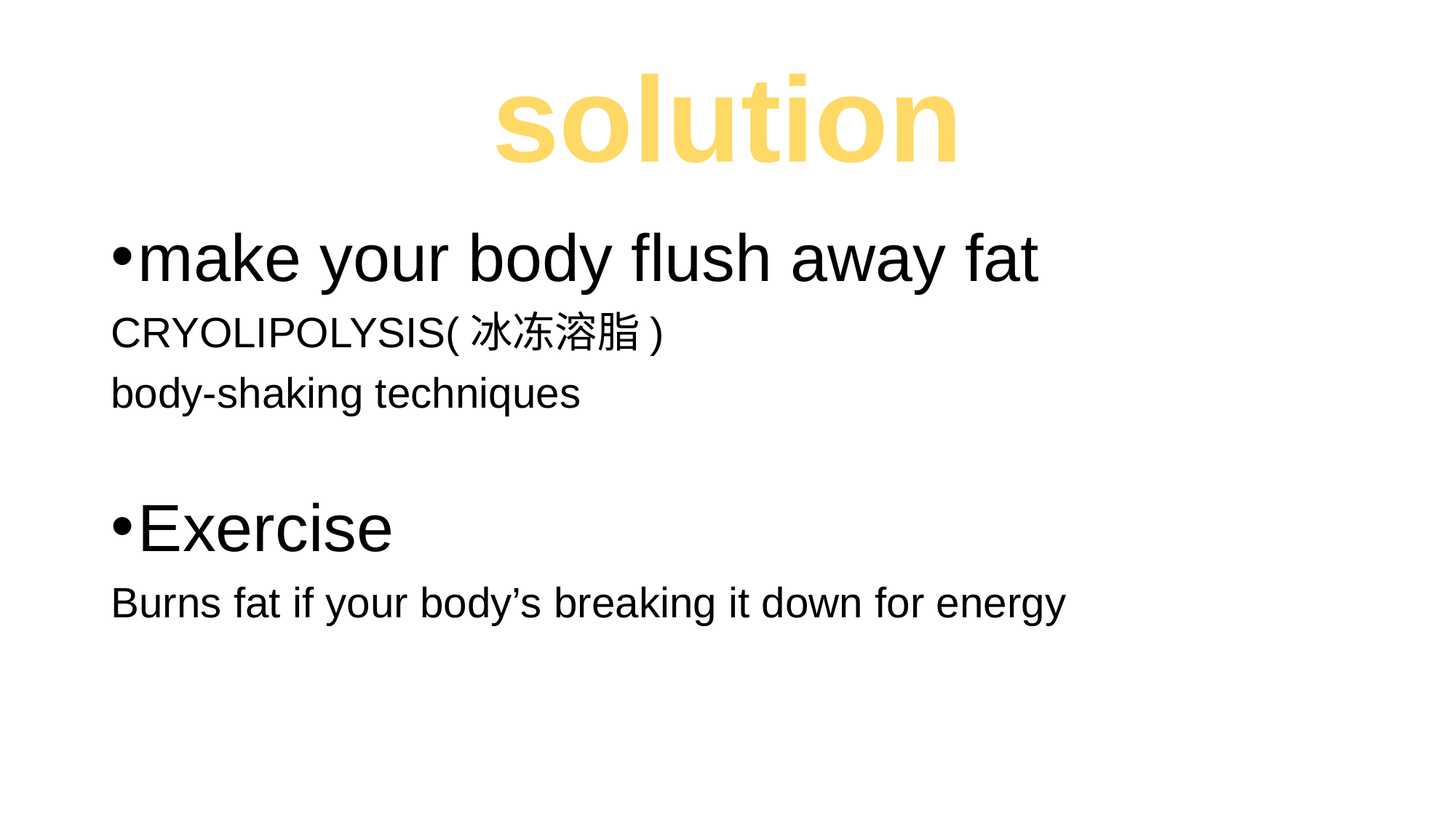

# solution
make your body flush away fat
CRYOLIPOLYSIS(冰冻溶脂)
body-shaking techniques

Exercise
Burns fat if your body’s breaking it down for energy